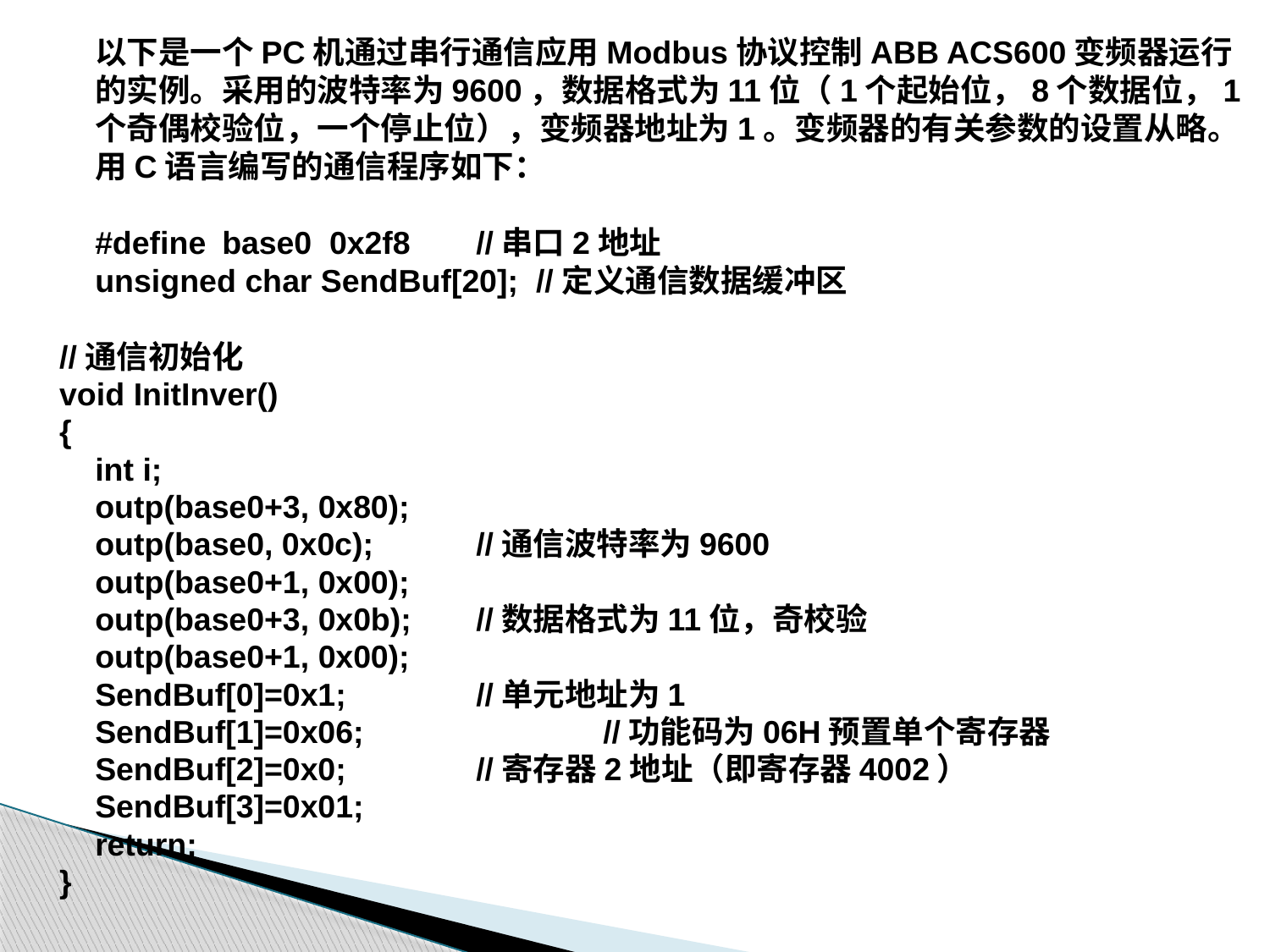

以下是一个PC机通过串行通信应用Modbus协议控制ABB ACS600变频器运行的实例。采用的波特率为9600，数据格式为11位（1个起始位，8个数据位，1个奇偶校验位，一个停止位），变频器地址为1。变频器的有关参数的设置从略。用C语言编写的通信程序如下：

	#define	base0  0x2f8   	//串口2地址
	unsigned char SendBuf[20];  //定义通信数据缓冲区

//通信初始化
void InitInver()
{
	int i;
	outp(base0+3, 0x80);
	outp(base0, 0x0c);    	//通信波特率为9600
	outp(base0+1, 0x00);
	outp(base0+3, 0x0b);  	//数据格式为11位，奇校验
	outp(base0+1, 0x00);
	SendBuf[0]=0x1;		//单元地址为1
	SendBuf[1]=0x06;		//功能码为06H预置单个寄存器
	SendBuf[2]=0x0;		//寄存器2地址（即寄存器4002）
	SendBuf[3]=0x01;
	return;
}